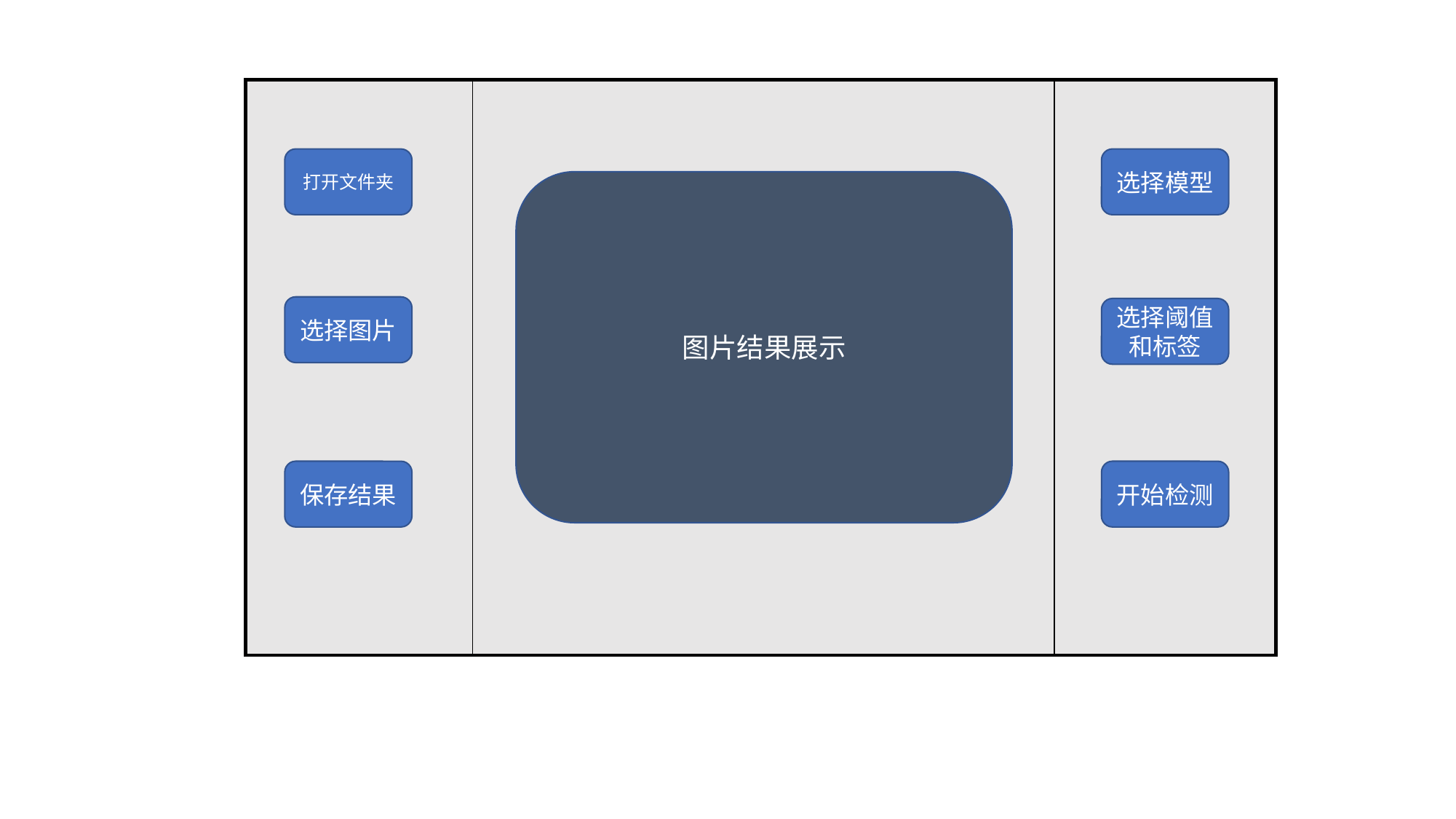

打开文件夹
选择模型
图片结果展示
选择图片
选择阈值和标签
保存结果
开始检测